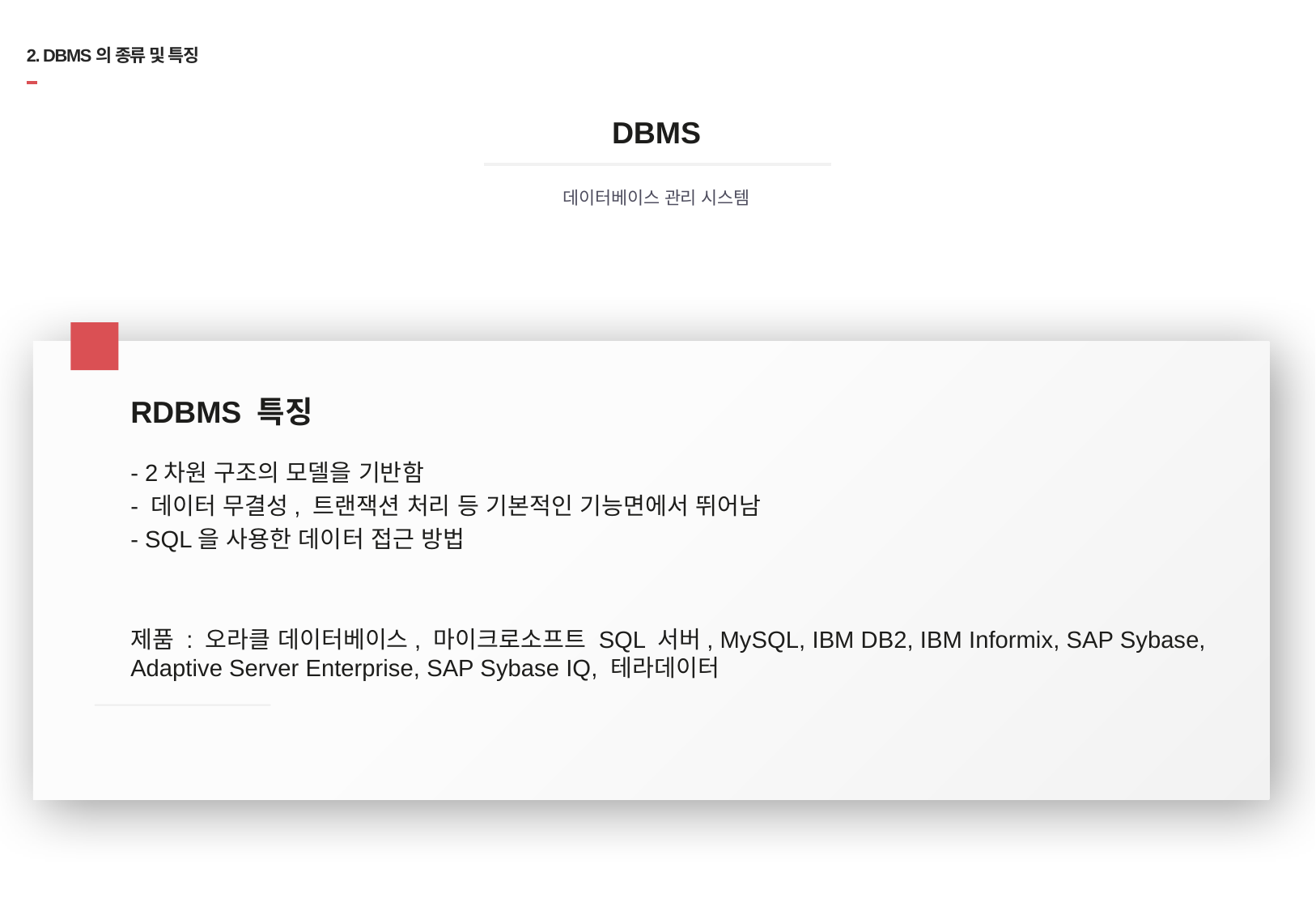

# 2. DBMS의 종류 및 특징
DBMS
데이터베이스 관리 시스템
01

RDBMS 특징
- 2차원 구조의 모델을 기반함
- 데이터 무결성, 트랜잭션 처리 등 기본적인 기능면에서 뛰어남
- SQL을 사용한 데이터 접근 방법

제품 : 오라클 데이터베이스, 마이크로소프트 SQL 서버, MySQL, IBM DB2, IBM Informix, SAP Sybase, Adaptive Server Enterprise, SAP Sybase IQ, 테라데이터